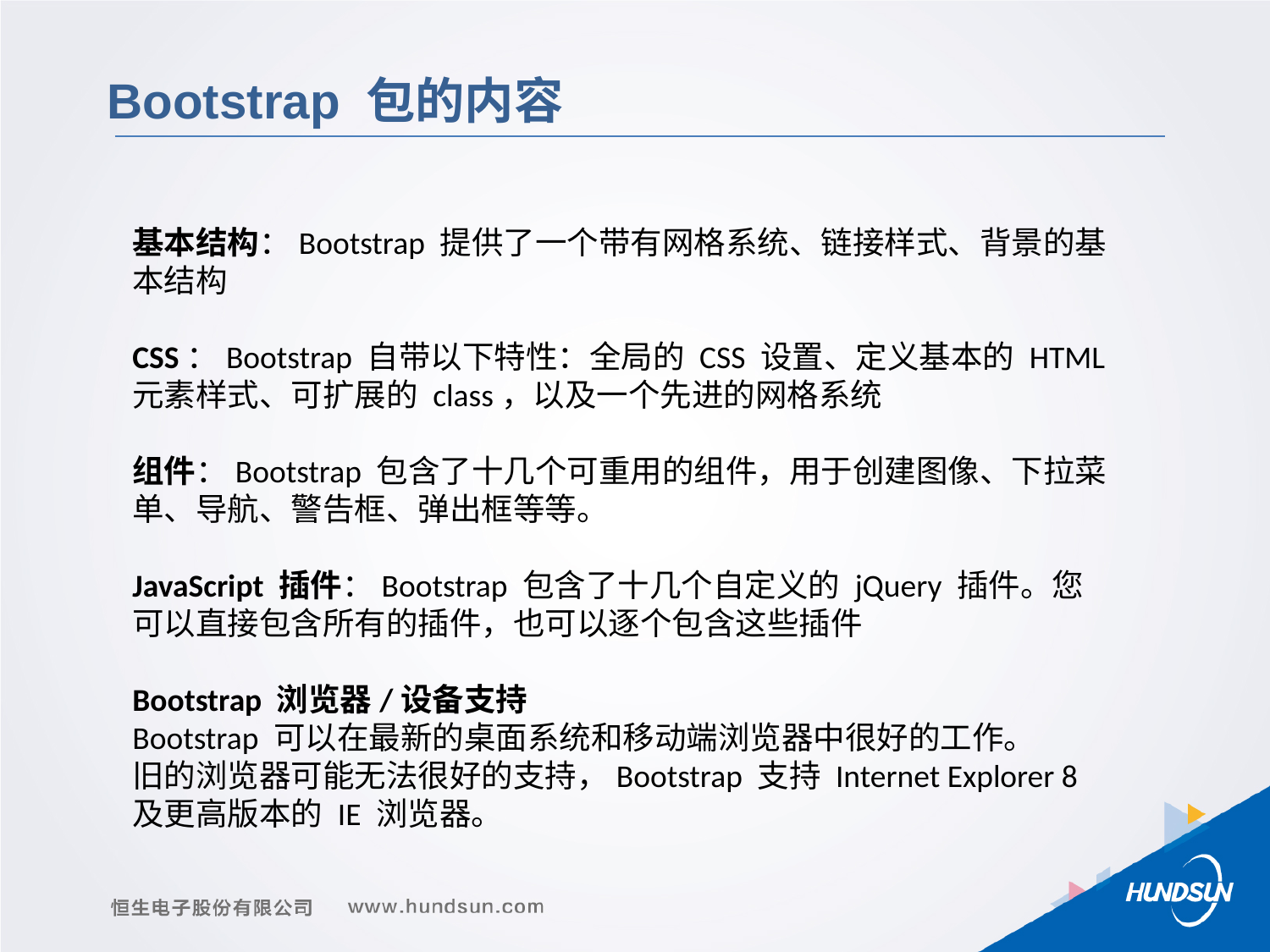

Bootstrap 包的内容
基本结构：Bootstrap 提供了一个带有网格系统、链接样式、背景的基本结构

CSS：Bootstrap 自带以下特性：全局的 CSS 设置、定义基本的 HTML 元素样式、可扩展的 class，以及一个先进的网格系统

组件：Bootstrap 包含了十几个可重用的组件，用于创建图像、下拉菜单、导航、警告框、弹出框等等。

JavaScript 插件：Bootstrap 包含了十几个自定义的 jQuery 插件。您可以直接包含所有的插件，也可以逐个包含这些插件

Bootstrap 浏览器/设备支持
Bootstrap 可以在最新的桌面系统和移动端浏览器中很好的工作。
旧的浏览器可能无法很好的支持，Bootstrap 支持 Internet Explorer 8 及更高版本的 IE 浏览器。